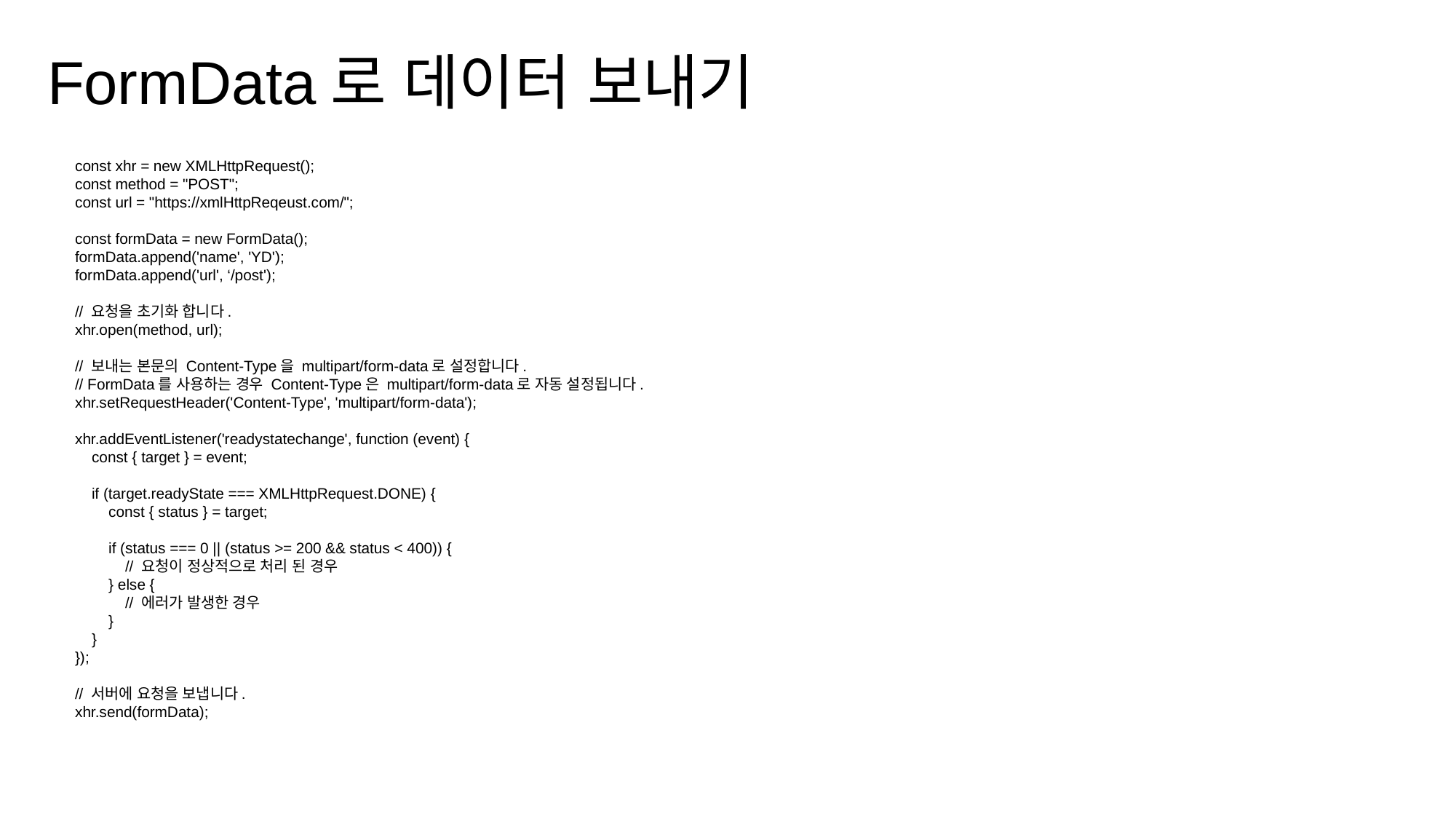

FormData로 데이터 보내기
const xhr = new XMLHttpRequest();
const method = "POST";
const url = "https://xmlHttpReqeust.com/";

const formData = new FormData();
formData.append('name', 'YD');
formData.append('url', ‘/post');

// 요청을 초기화 합니다.
xhr.open(method, url);

// 보내는 본문의 Content-Type을 multipart/form-data로 설정합니다.
// FormData를 사용하는 경우 Content-Type은 multipart/form-data로 자동 설정됩니다.
xhr.setRequestHeader('Content-Type', 'multipart/form-data');

xhr.addEventListener('readystatechange', function (event) {
    const { target } = event;

    if (target.readyState === XMLHttpRequest.DONE) {
        const { status } = target;

        if (status === 0 || (status >= 200 && status < 400)) {
            // 요청이 정상적으로 처리 된 경우
        } else {
            // 에러가 발생한 경우
        }
    }
});

// 서버에 요청을 보냅니다.
xhr.send(formData);